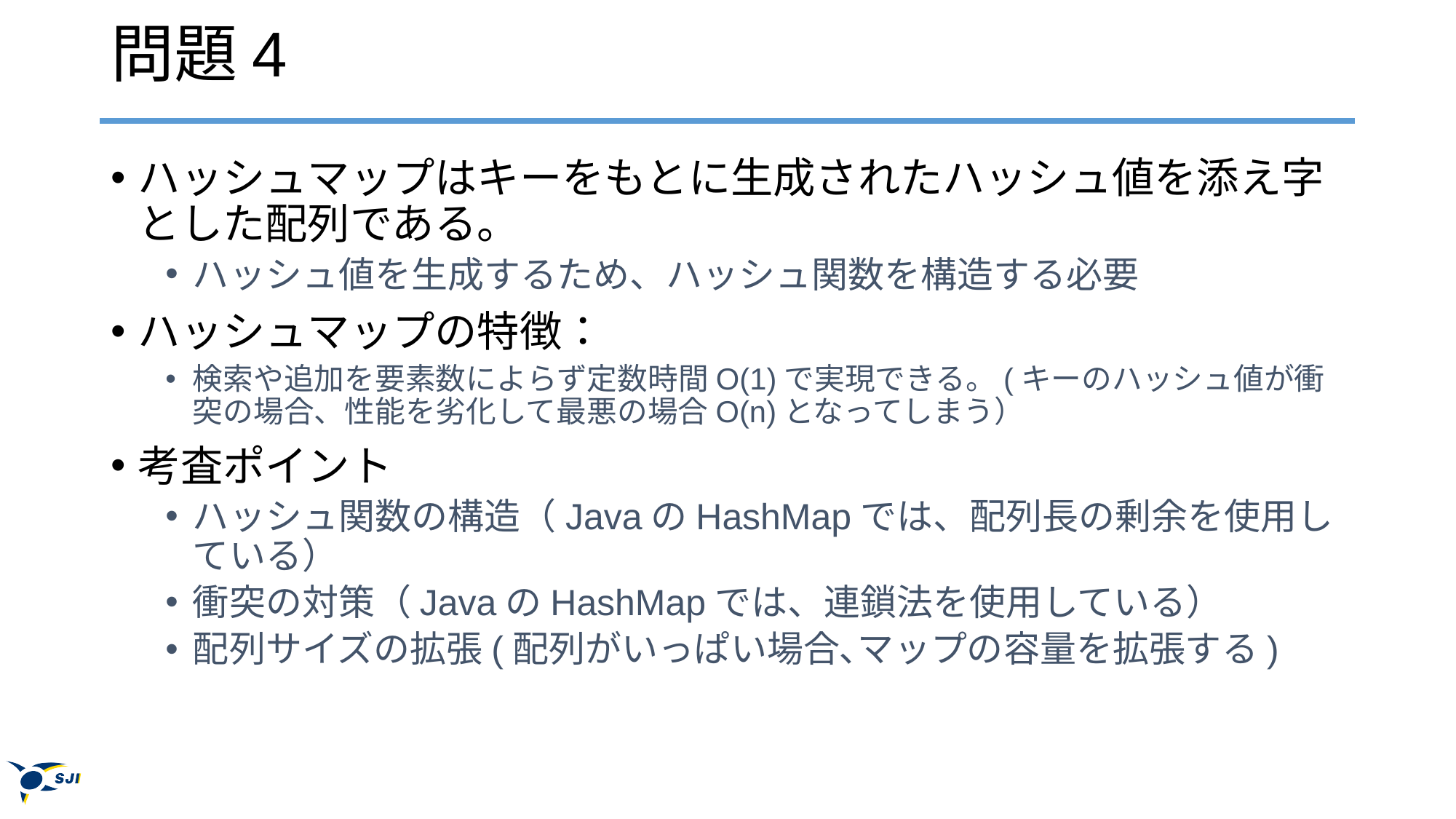

# 問題4
ハッシュマップはキーをもとに生成されたハッシュ値を添え字とした配列である。
ハッシュ値を生成するため、ハッシュ関数を構造する必要
ハッシュマップの特徴：
検索や追加を要素数によらず定数時間O(1)で実現できる。(キーのハッシュ値が衝突の場合、性能を劣化して最悪の場合O(n)となってしまう）
考査ポイント
ハッシュ関数の構造（JavaのHashMapでは、配列長の剰余を使用している）
衝突の対策（JavaのHashMapでは、連鎖法を使用している）
配列サイズの拡張(配列がいっぱい場合､マップの容量を拡張する)